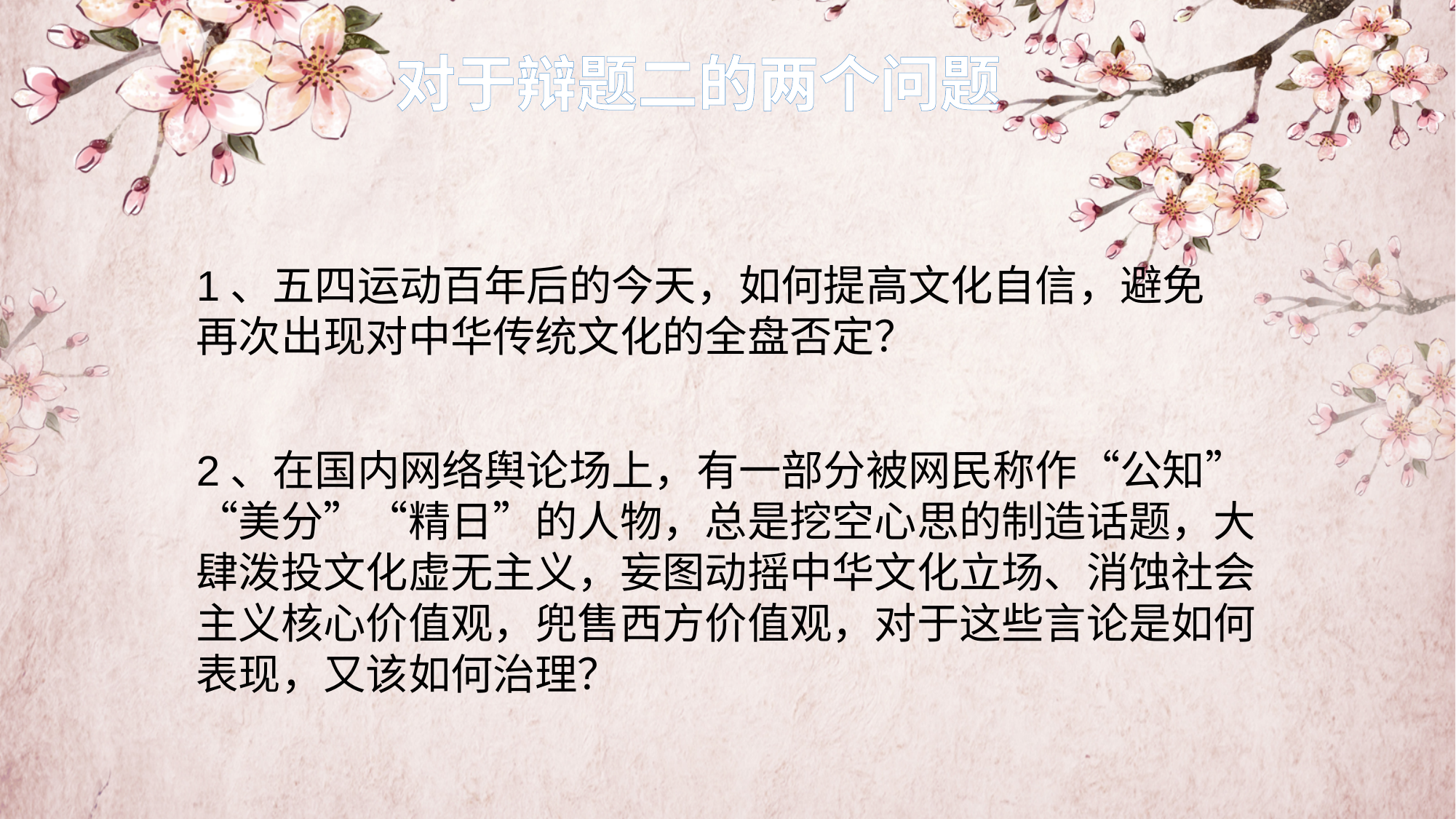

对于辩题二的两个问题
1、五四运动百年后的今天，如何提高文化自信，避免再次出现对中华传统文化的全盘否定？
2、在国内网络舆论场上，有一部分被网民称作“公知”“美分”“精日”的人物，总是挖空心思的制造话题，大肆泼投文化虚无主义，妄图动摇中华文化立场、消蚀社会主义核心价值观，兜售西方价值观，对于这些言论是如何表现，又该如何治理？